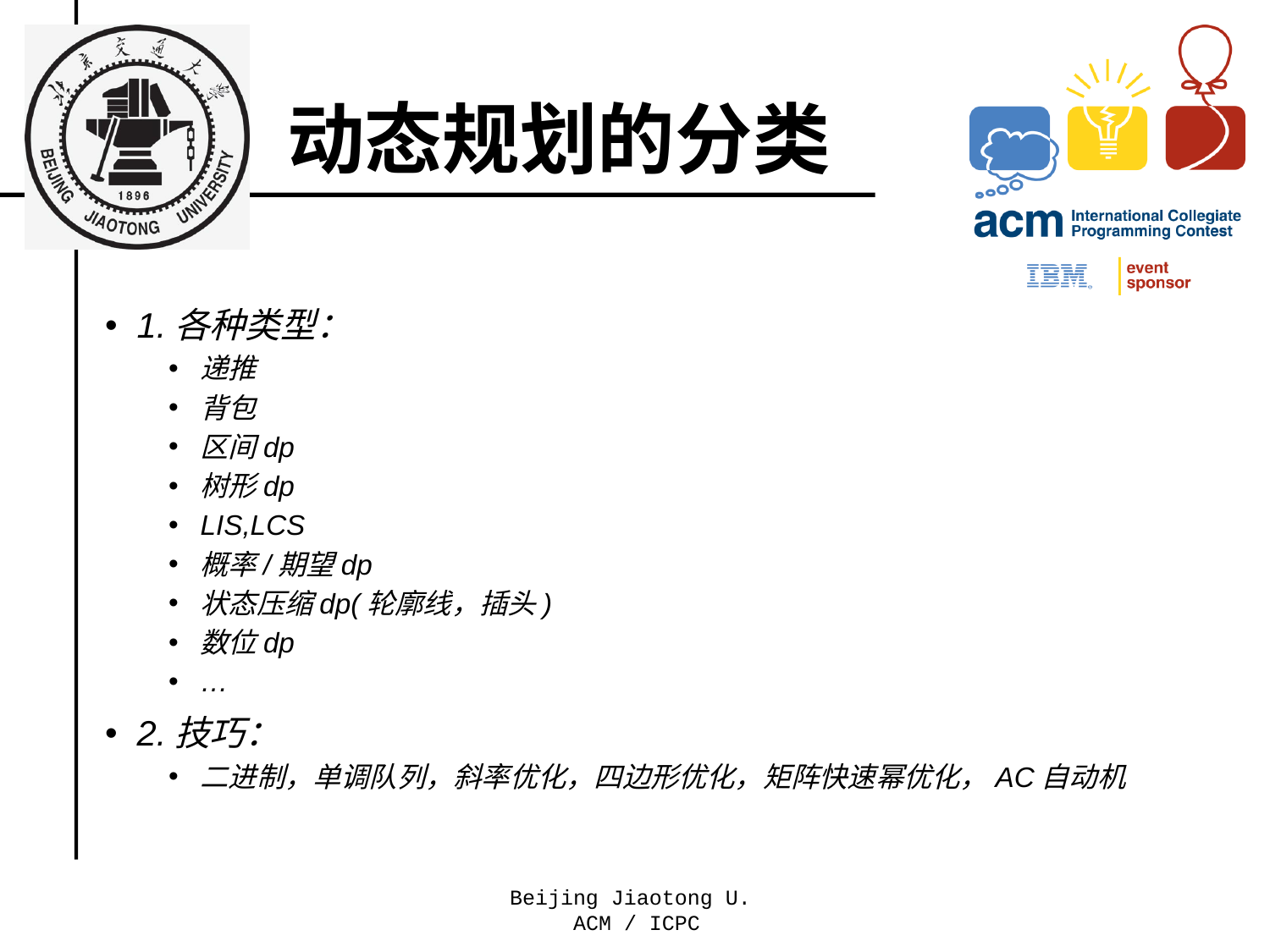

# 动态规划的分类
1.各种类型：
递推
背包
区间dp
树形dp
LIS,LCS
概率/期望dp
状态压缩dp(轮廓线，插头)
数位dp
…
2.技巧：
二进制，单调队列，斜率优化，四边形优化，矩阵快速幂优化，AC自动机